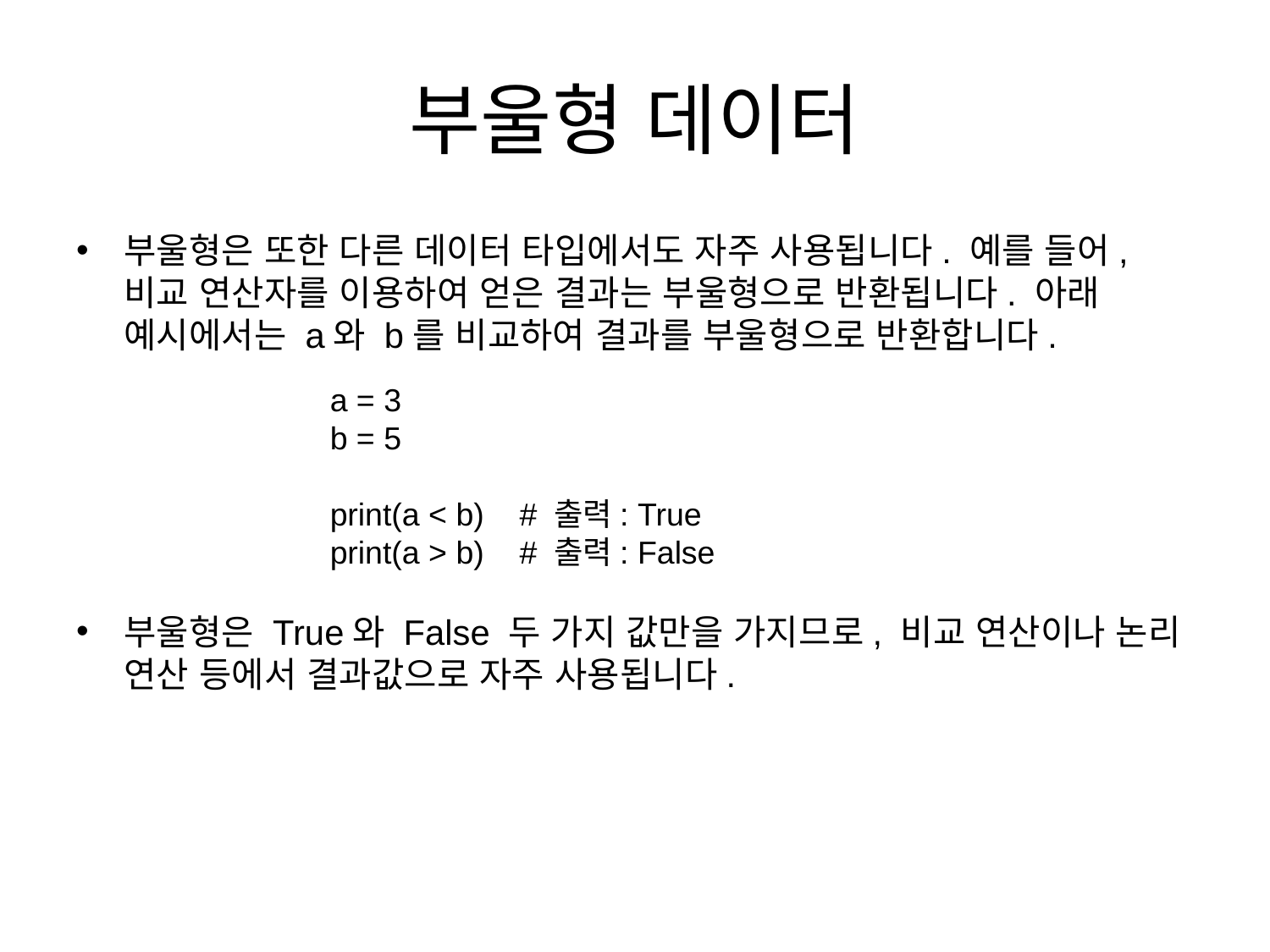

# 부울형 데이터
부울형은 또한 다른 데이터 타입에서도 자주 사용됩니다. 예를 들어, 비교 연산자를 이용하여 얻은 결과는 부울형으로 반환됩니다. 아래 예시에서는 a와 b를 비교하여 결과를 부울형으로 반환합니다.

부울형은 True와 False 두 가지 값만을 가지므로, 비교 연산이나 논리 연산 등에서 결과값으로 자주 사용됩니다.
a = 3
b = 5

print(a < b)    # 출력: True
print(a > b)    # 출력: False